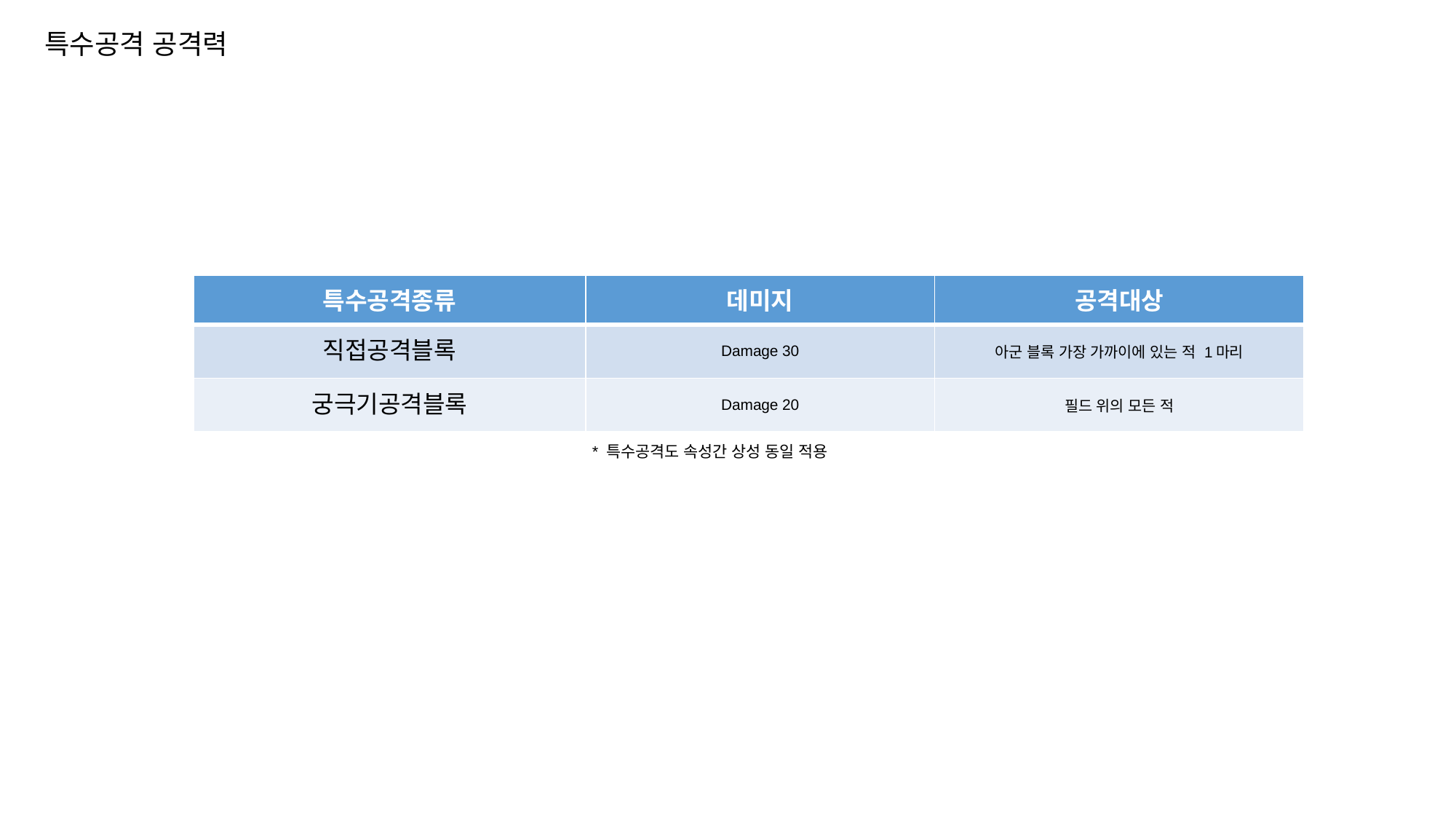

특수공격 공격력
| 특수공격종류 | 데미지 | 공격대상 |
| --- | --- | --- |
| 직접공격블록 | Damage 30 | 아군 블록 가장 가까이에 있는 적 1마리 |
| 궁극기공격블록 | Damage 20 | 필드 위의 모든 적 |
* 특수공격도 속성간 상성 동일 적용